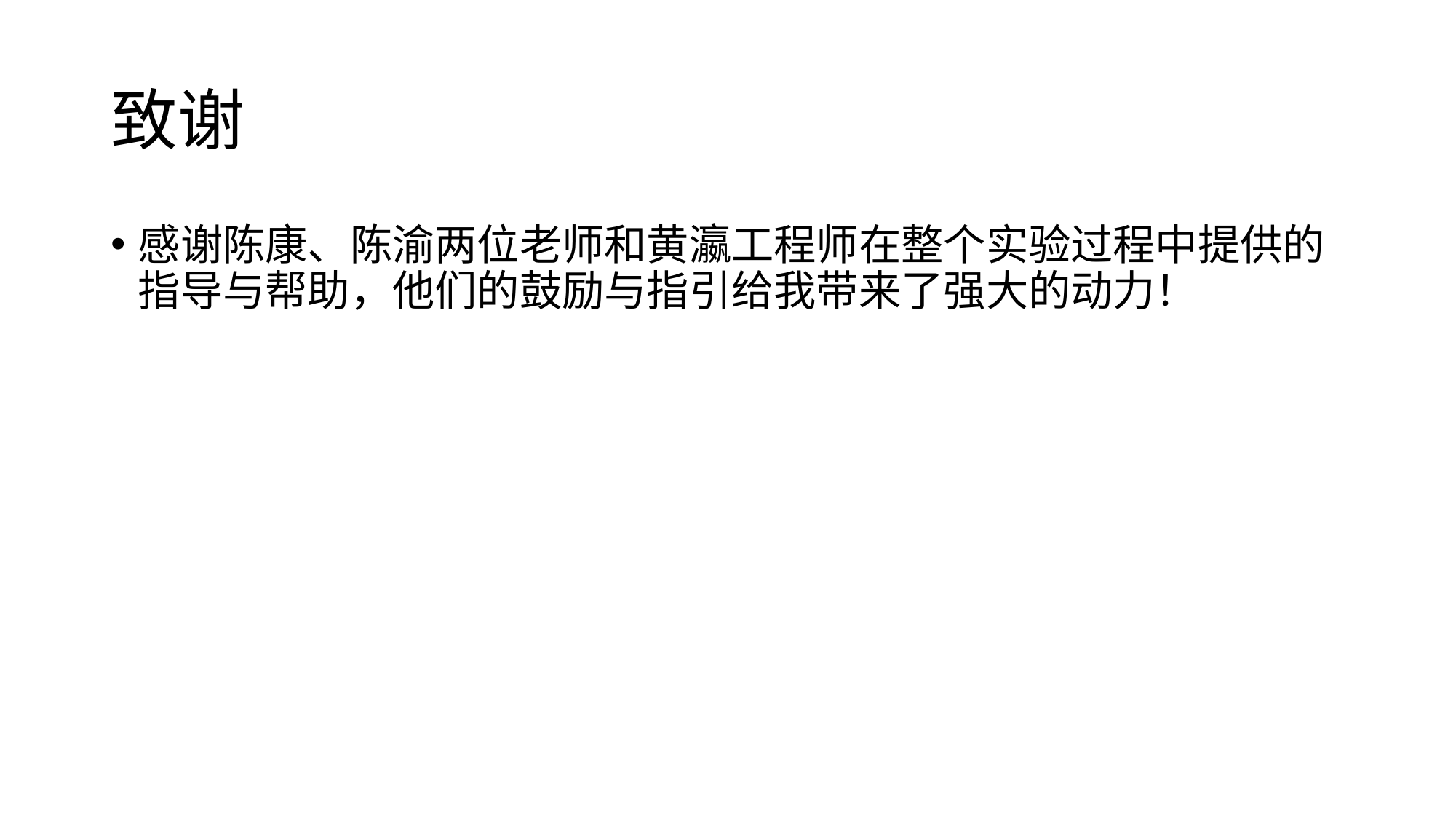

# 致谢
感谢陈康、陈渝两位老师和黄瀛工程师在整个实验过程中提供的指导与帮助，他们的鼓励与指引给我带来了强大的动力！